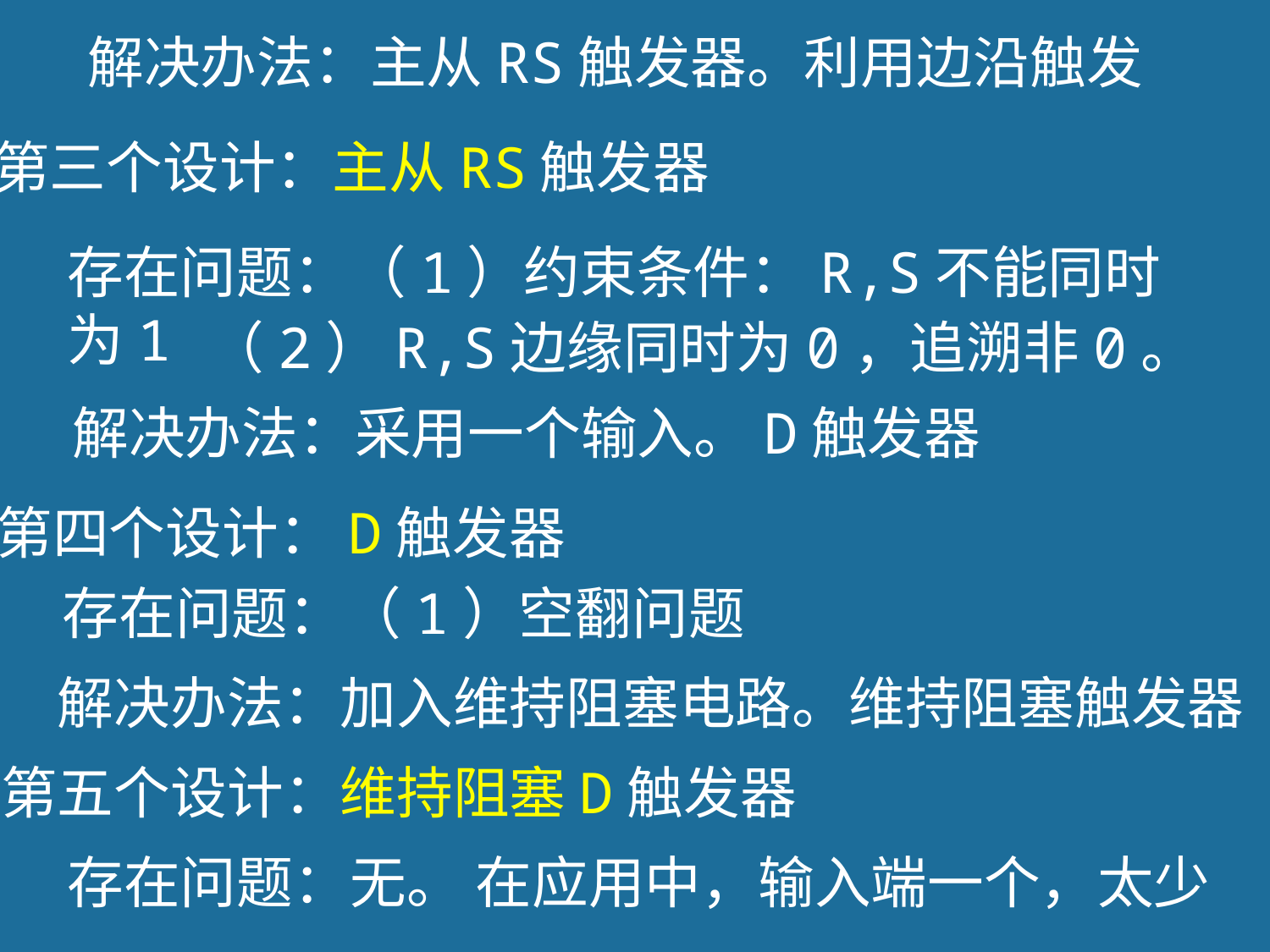

解决办法：主从RS触发器。利用边沿触发
第三个设计：主从RS触发器
存在问题：（1）约束条件：R,S不能同时为1
          （2）R,S边缘同时为0，追溯非0。
解决办法：采用一个输入。D触发器
第四个设计：D触发器
存在问题：（1）空翻问题
解决办法：加入维持阻塞电路。维持阻塞触发器
第五个设计：维持阻塞D触发器
存在问题：无。 在应用中，输入端一个，太少
154